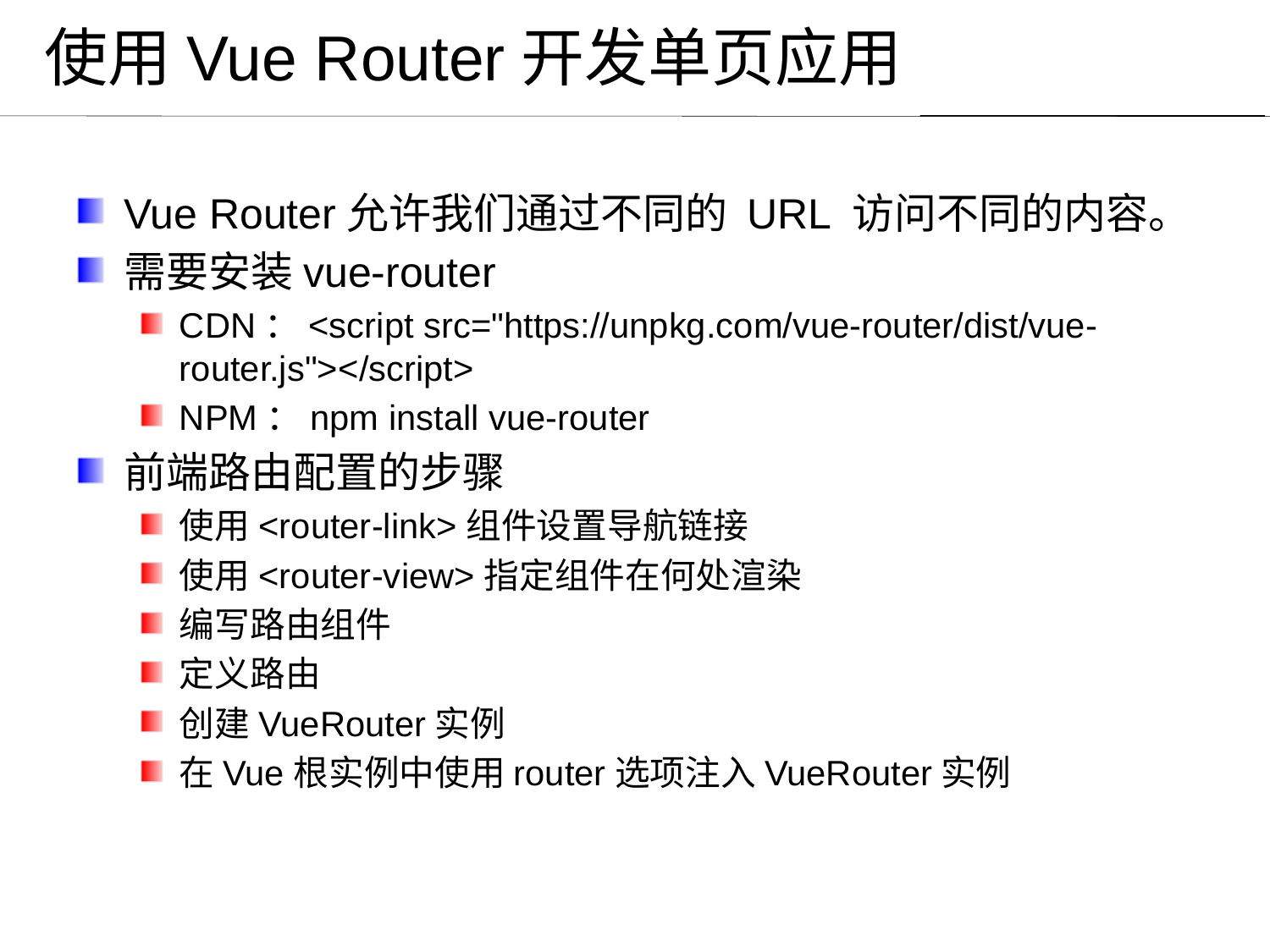

# 使用Vue Router开发单页应用
Vue Router允许我们通过不同的 URL 访问不同的内容。
需要安装vue-router
CDN：<script src="https://unpkg.com/vue-router/dist/vue-router.js"></script>
NPM：npm install vue-router
前端路由配置的步骤
使用<router-link>组件设置导航链接
使用<router-view>指定组件在何处渲染
编写路由组件
定义路由
创建VueRouter实例
在Vue根实例中使用router选项注入VueRouter实例